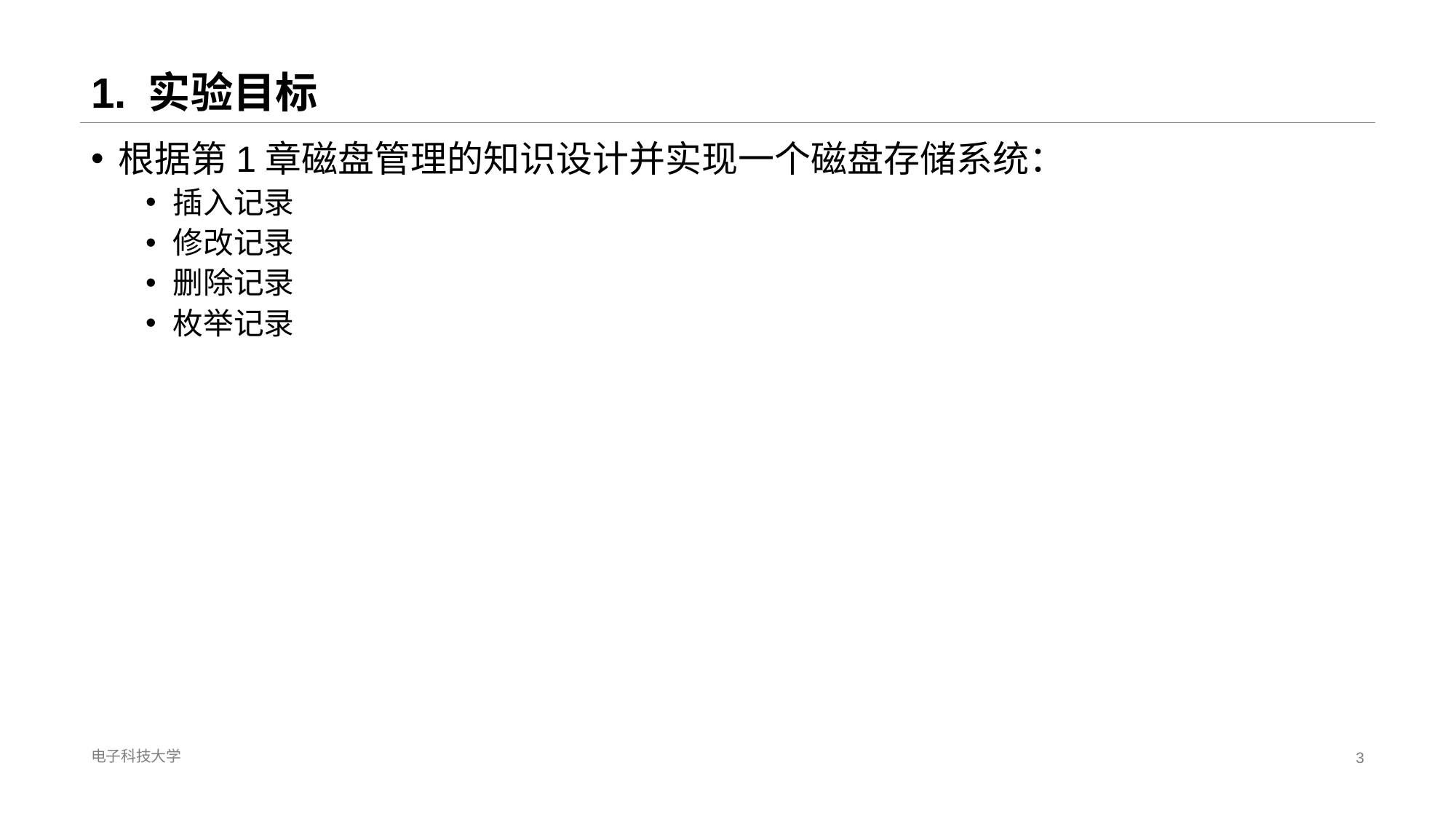

# 1. 实验目标
根据第1章磁盘管理的知识设计并实现一个磁盘存储系统：
插入记录
修改记录
删除记录
枚举记录

电子科技大学
3